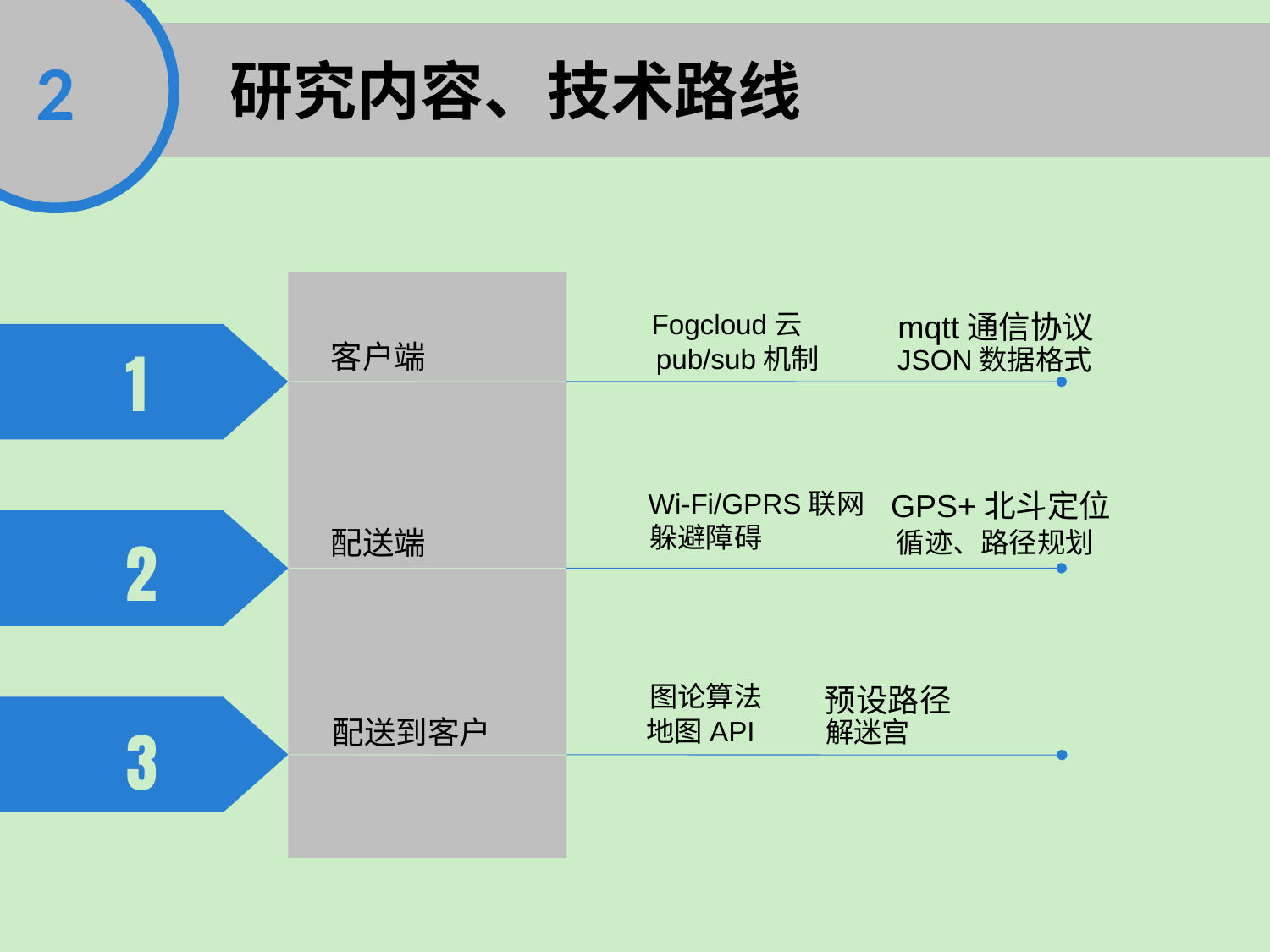

2

研究内容、技术路线

Fogcloud云
mqtt通信协议

1
客户端
pub/sub机制
JSON数据格式

GPS+北斗定位
Wi-Fi/GPRS联网

2
躲避障碍
配送端
循迹、路径规划

图论算法
地图API
预设路径
解迷宫

3
配送到客户